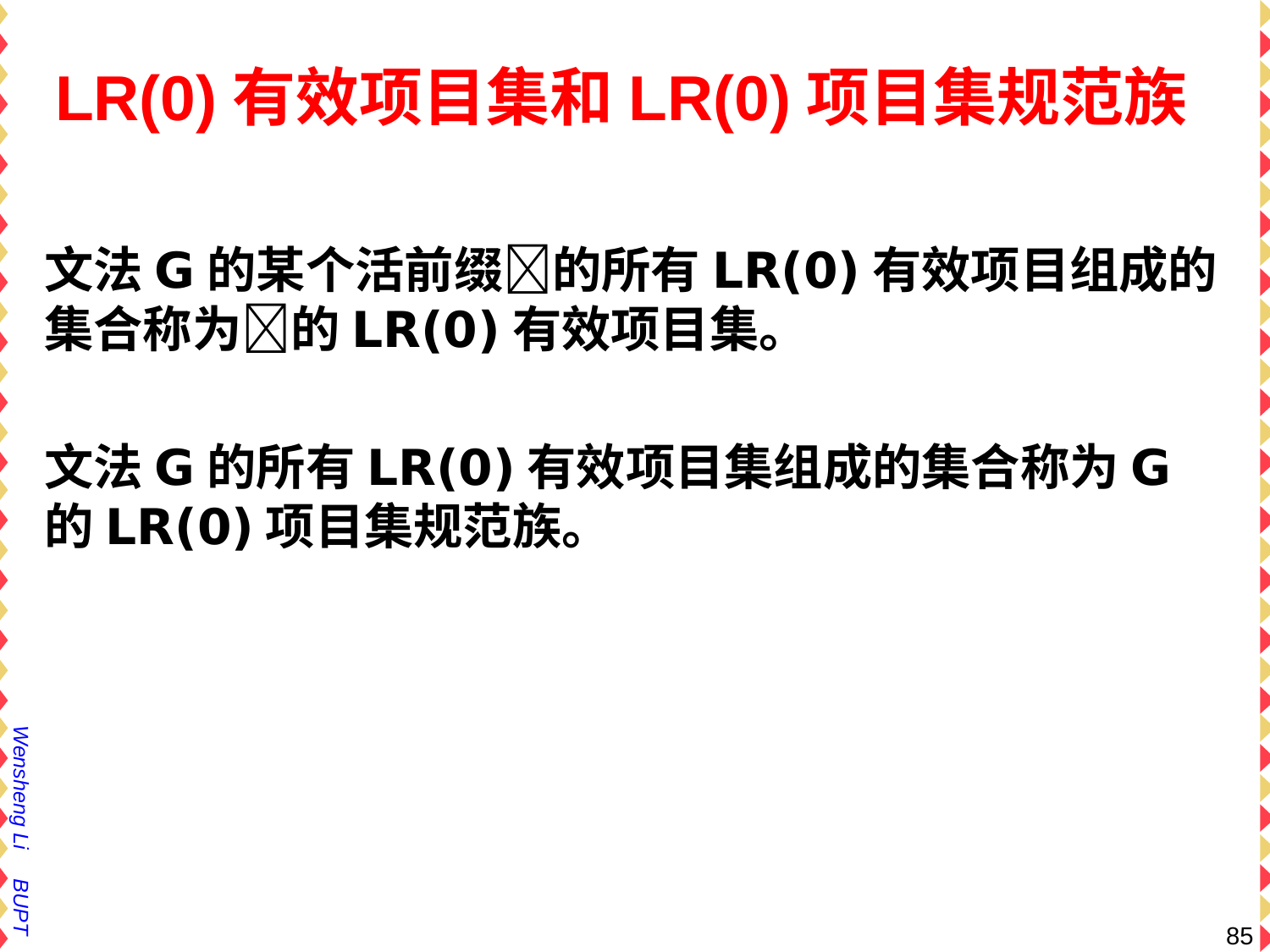

# LR(0)有效项目集和LR(0)项目集规范族
文法G的某个活前缀γ的所有LR(0)有效项目组成的集合称为γ的LR(0)有效项目集。

文法G的所有LR(0)有效项目集组成的集合称为G的LR(0)项目集规范族。
85